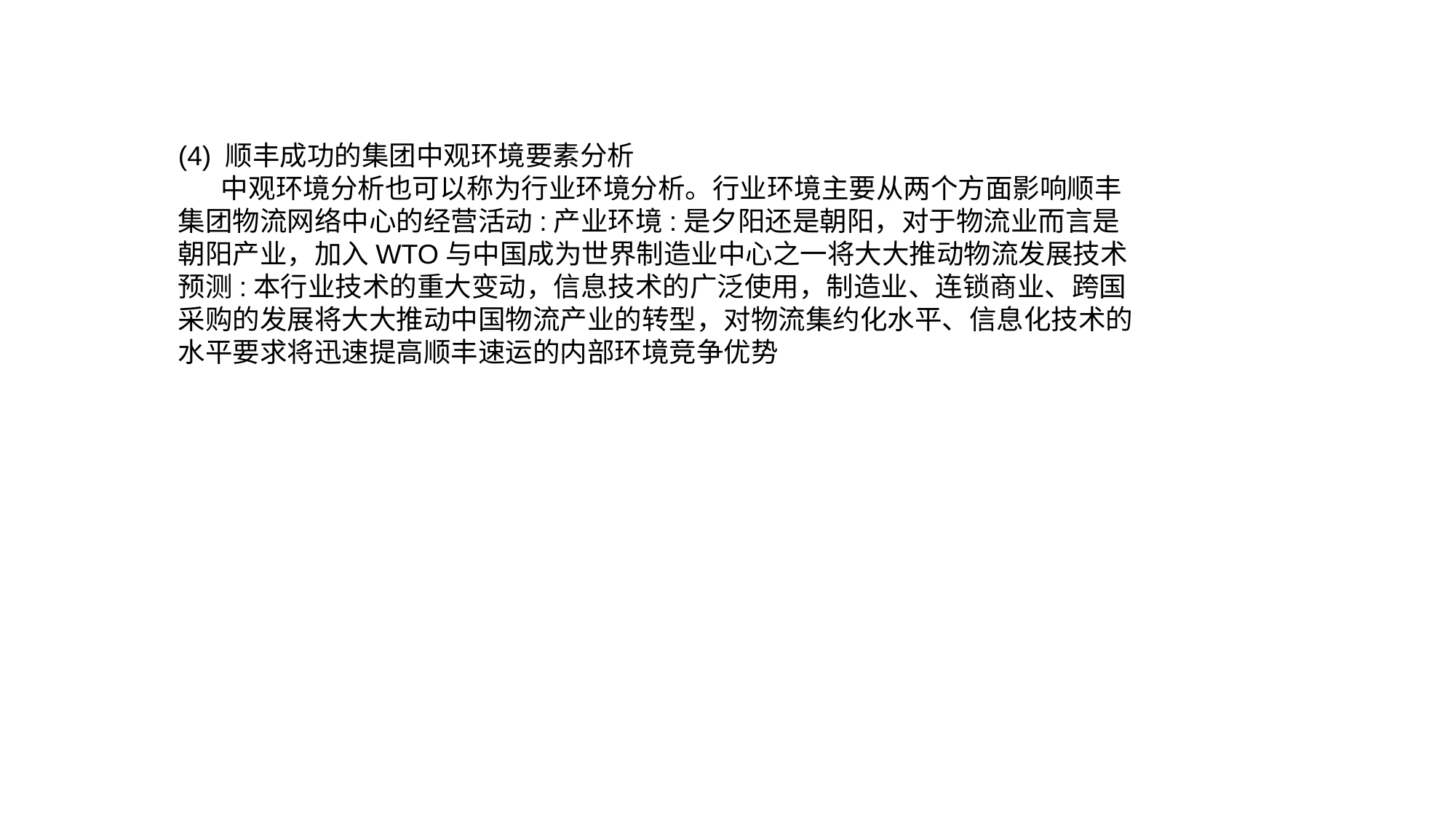

(4) 顺丰成功的集团中观环境要素分析
       中观环境分析也可以称为行业环境分析。行业环境主要从两个方面影响顺丰集团物流网络中心的经营活动:产业环境:是夕阳还是朝阳，对于物流业而言是朝阳产业，加入WTO与中国成为世界制造业中心之一将大大推动物流发展技术预测:本行业技术的重大变动，信息技术的广泛使用，制造业、连锁商业、跨国采购的发展将大大推动中国物流产业的转型，对物流集约化水平、信息化技术的水平要求将迅速提高顺丰速运的内部环境竞争优势